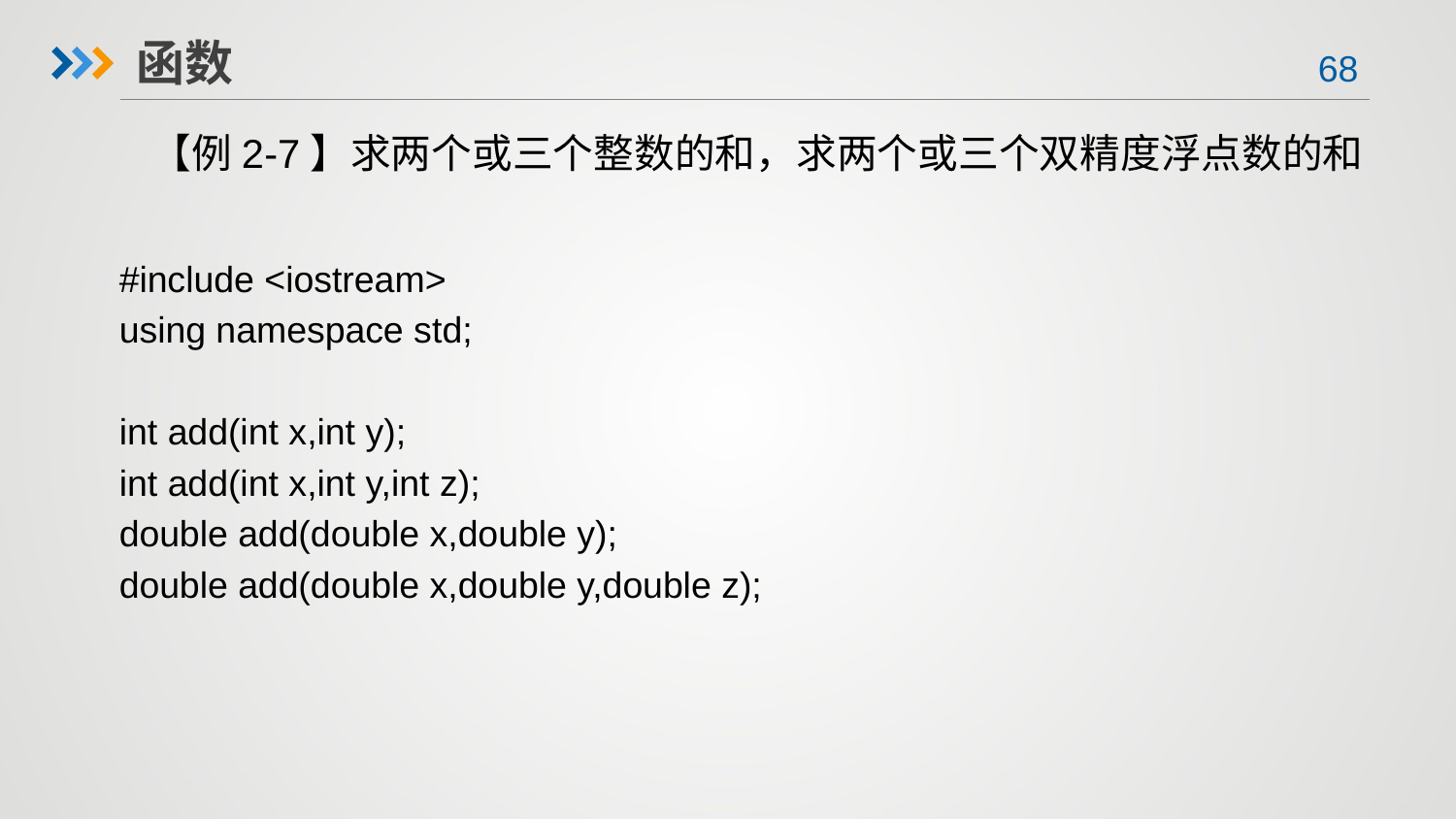

函数
【例2-7】求两个或三个整数的和，求两个或三个双精度浮点数的和
   #include <iostream>
   using namespace std;

   int add(int x,int y);
   int add(int x,int y,int z);
   double add(double x,double y);
   double add(double x,double y,double z);